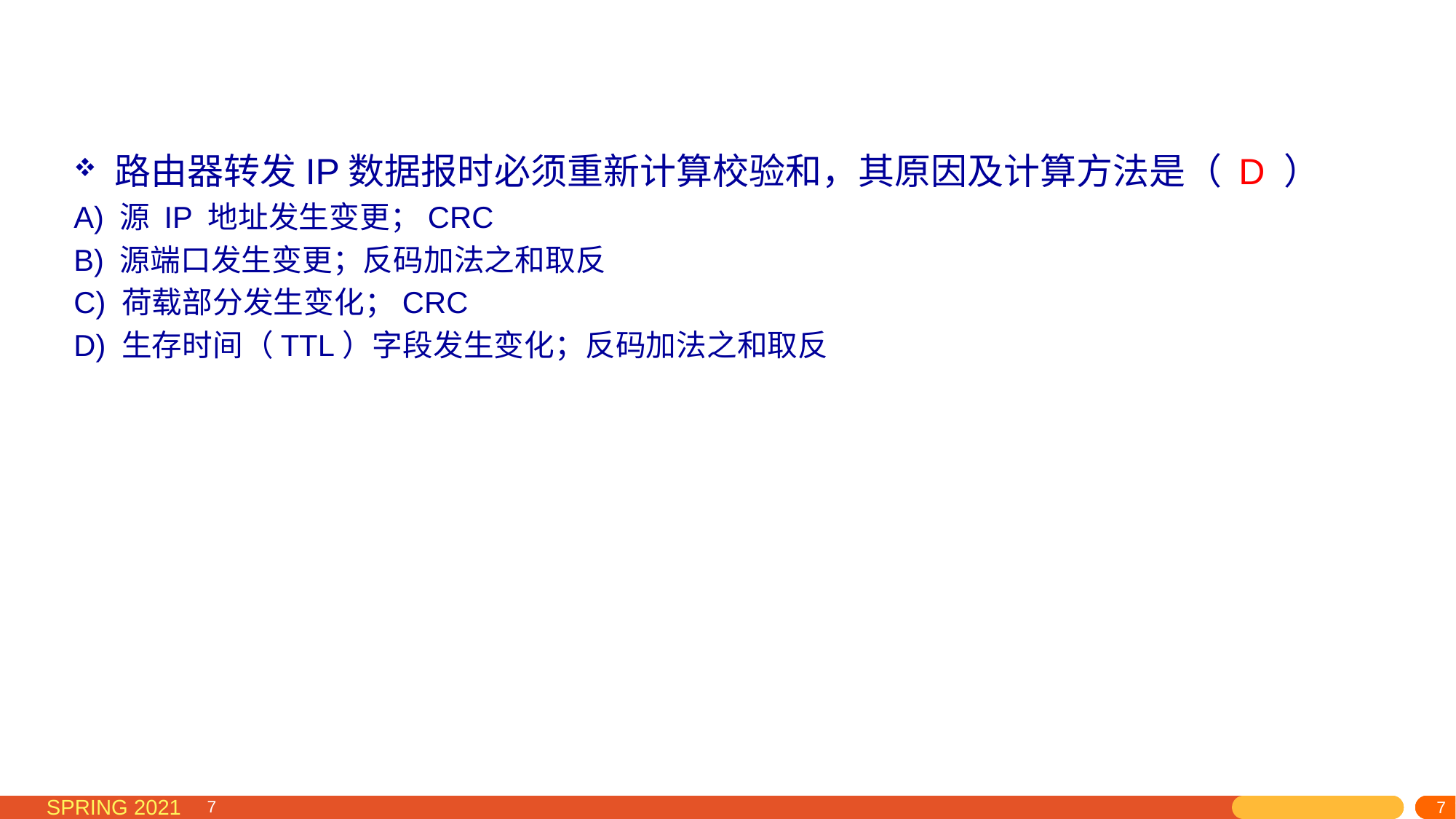

#
路由器转发IP数据报时必须重新计算校验和，其原因及计算方法是（ D ）
A) 源 IP 地址发生变更；CRC
B) 源端口发生变更；反码加法之和取反
C) 荷载部分发生变化；CRC
D) 生存时间（TTL）字段发生变化；反码加法之和取反